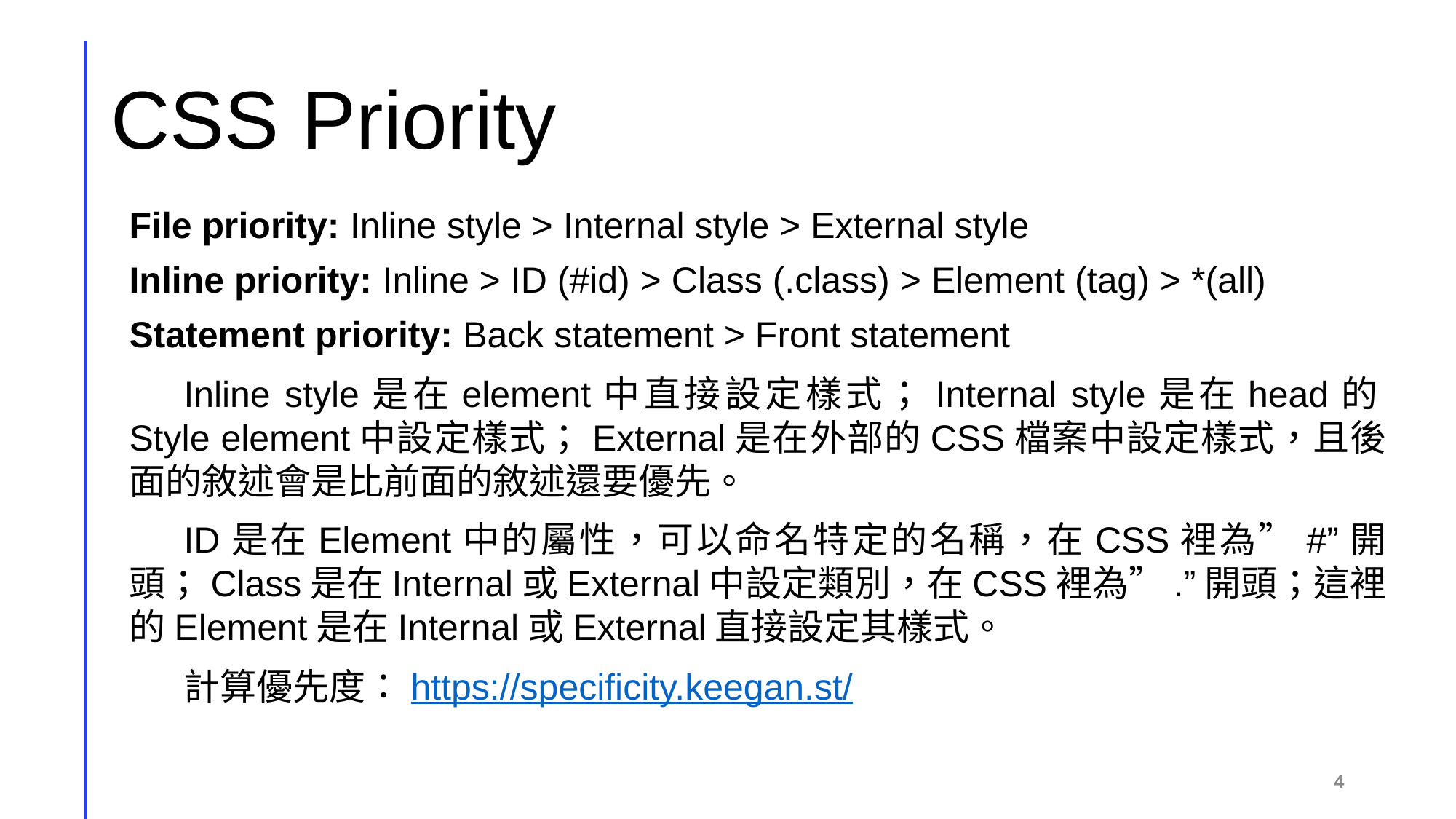

# CSS Priority
File priority: Inline style > Internal style > External style
Inline priority: Inline > ID (#id) > Class (.class) > Element (tag) > *(all)
Statement priority: Back statement > Front statement
Inline style是在element中直接設定樣式；Internal style是在head的Style element中設定樣式；External是在外部的CSS檔案中設定樣式，且後面的敘述會是比前面的敘述還要優先。
ID是在Element中的屬性，可以命名特定的名稱，在CSS裡為”#”開頭；Class是在Internal或External中設定類別，在CSS裡為”.”開頭；這裡的Element是在Internal或External直接設定其樣式。
計算優先度：https://specificity.keegan.st/
4